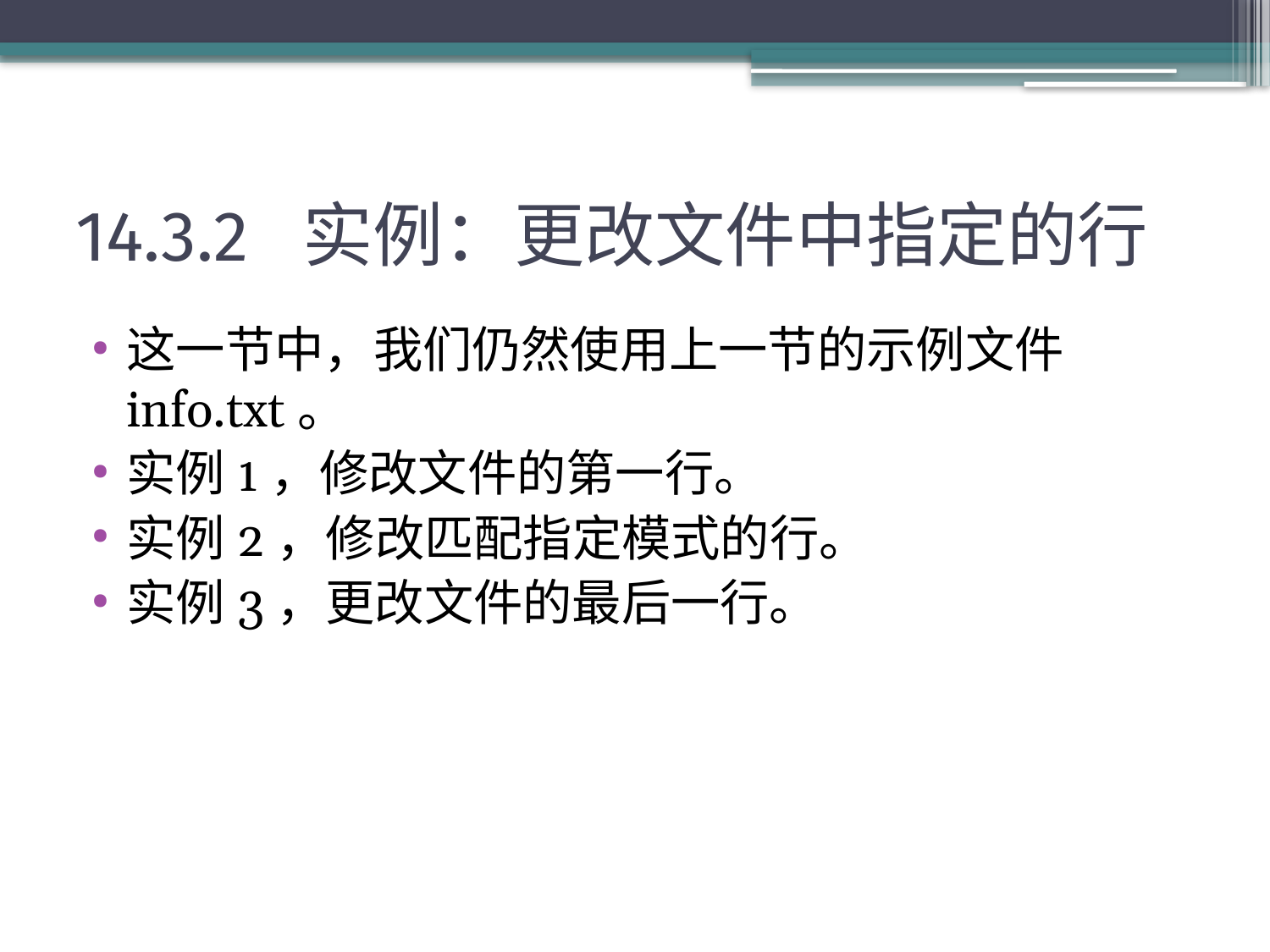

# 14.3.2  实例：更改文件中指定的行
这一节中，我们仍然使用上一节的示例文件info.txt。
实例1，修改文件的第一行。
实例2，修改匹配指定模式的行。
实例3，更改文件的最后一行。